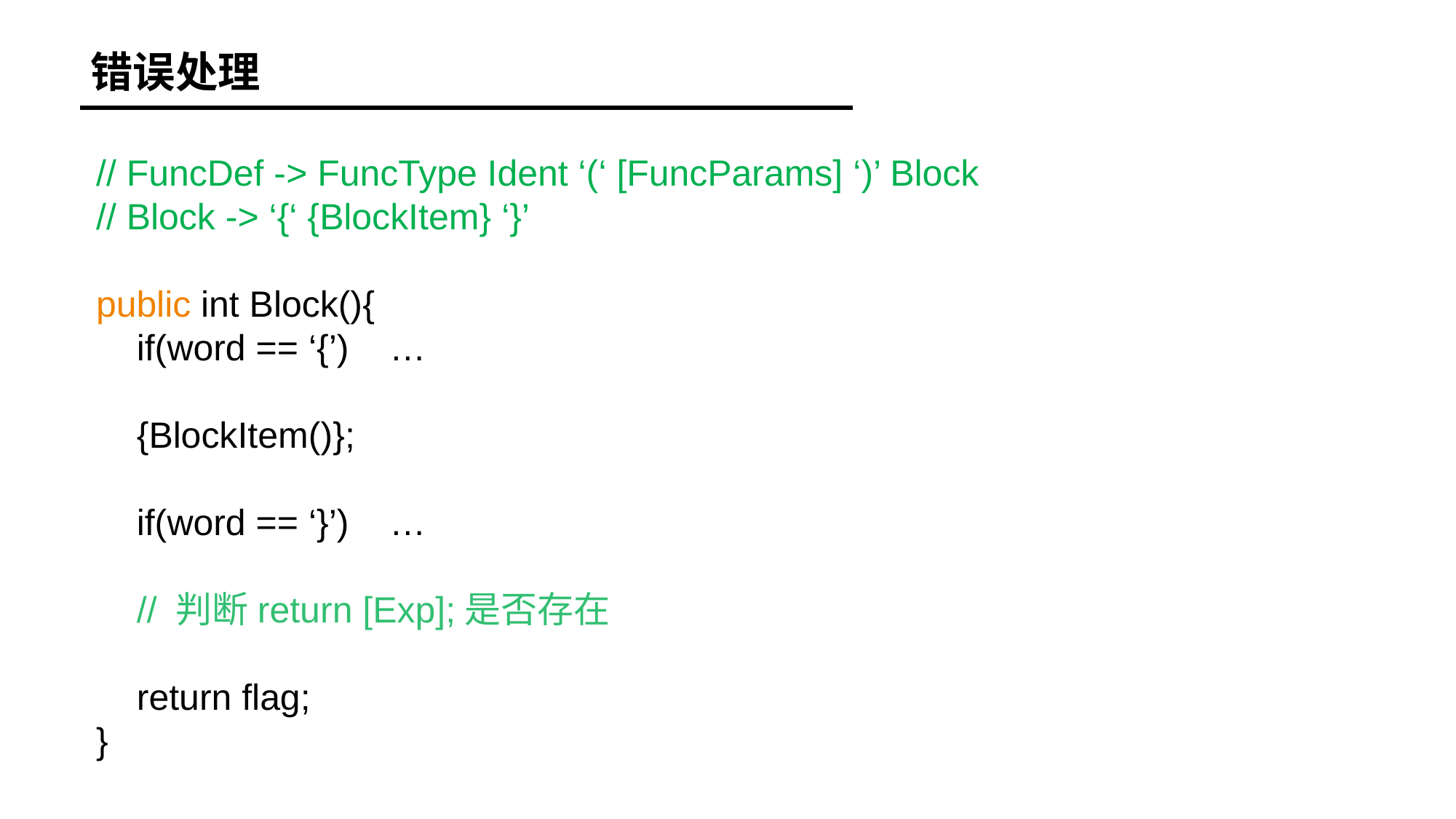

错误处理
// FuncDef -> FuncType Ident ‘(‘ [FuncParams] ‘)’ Block
// Block -> ‘{‘ {BlockItem} ‘}’

public int Block(){
    if(word == ‘{’)    …

    {BlockItem()};

    if(word == ‘}’)    …

    // 判断return [Exp];是否存在

    return flag;
}